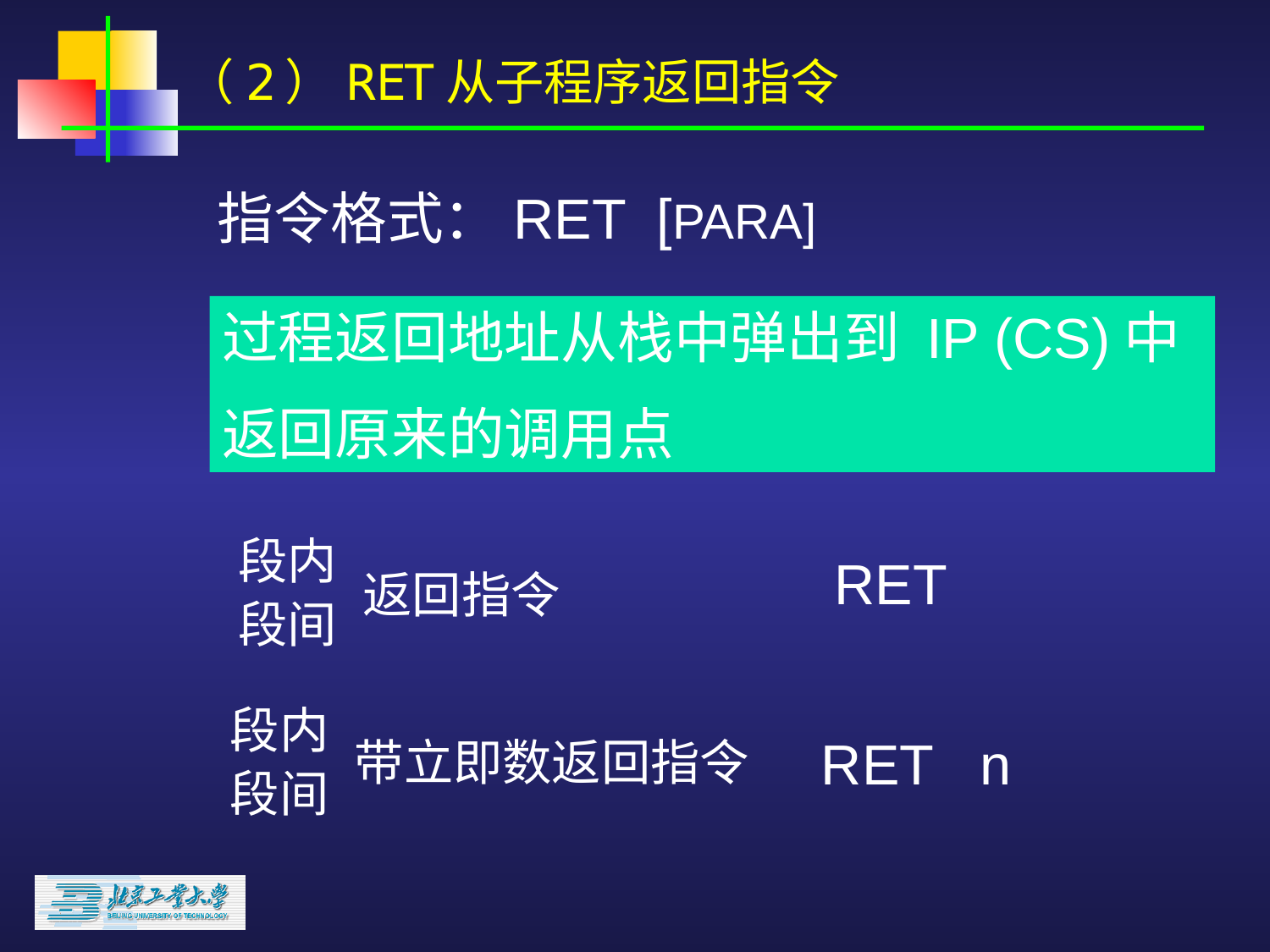

# （2）RET从子程序返回指令
指令格式：RET  [PARA]
过程返回地址从栈中弹出到 IP (CS)中
返回原来的调用点
段内
RET
返回指令
段间
段内
RET   n
带立即数返回指令
段间